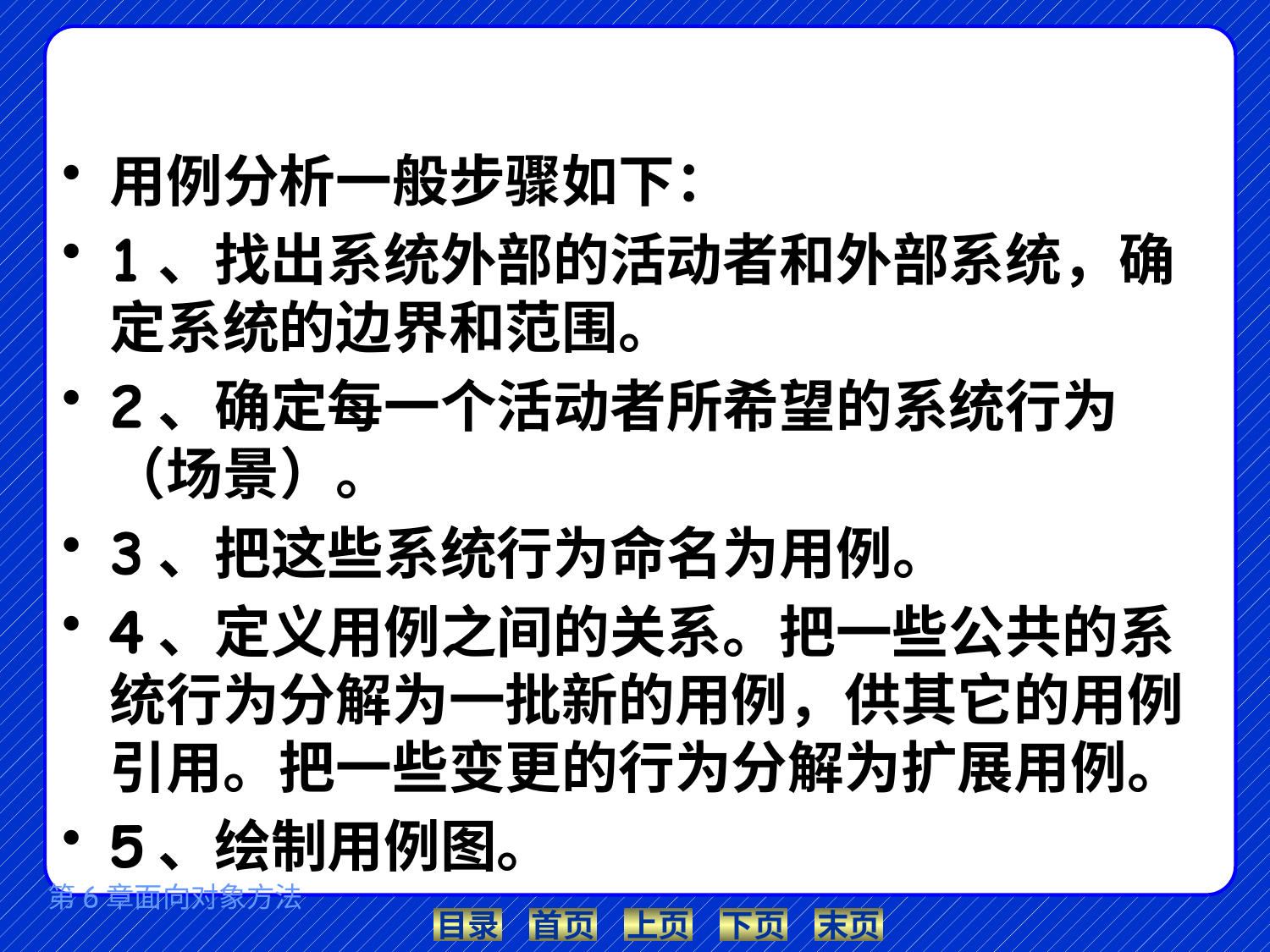

#
用例分析一般步骤如下：
1、找出系统外部的活动者和外部系统，确定系统的边界和范围。
2、确定每一个活动者所希望的系统行为（场景）。
3、把这些系统行为命名为用例。
4、定义用例之间的关系。把一些公共的系统行为分解为一批新的用例，供其它的用例引用。把一些变更的行为分解为扩展用例。
5、绘制用例图。

第6章面向对象方法